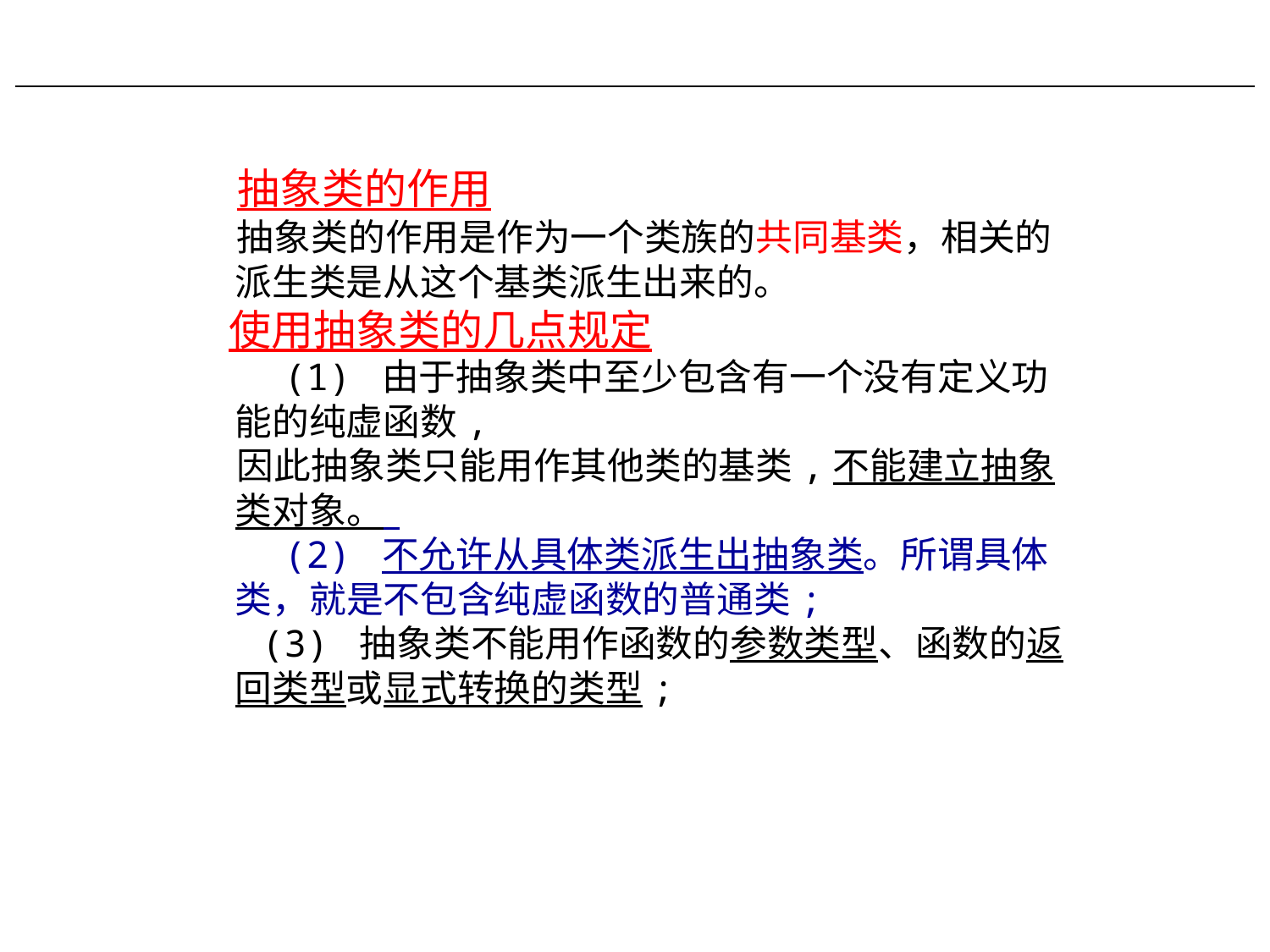

#
   抽象类的作用
    抽象类的作用是作为一个类族的共同基类，相关的派生类是从这个基类派生出来的。
   使用抽象类的几点规定
    (1) 由于抽象类中至少包含有一个没有定义功能的纯虚函数,
    因此抽象类只能用作其他类的基类,不能建立抽象类对象。
    (2) 不允许从具体类派生出抽象类。所谓具体类，就是不包含纯虚函数的普通类;
   (3) 抽象类不能用作函数的参数类型、函数的返回类型或显式转换的类型;
306